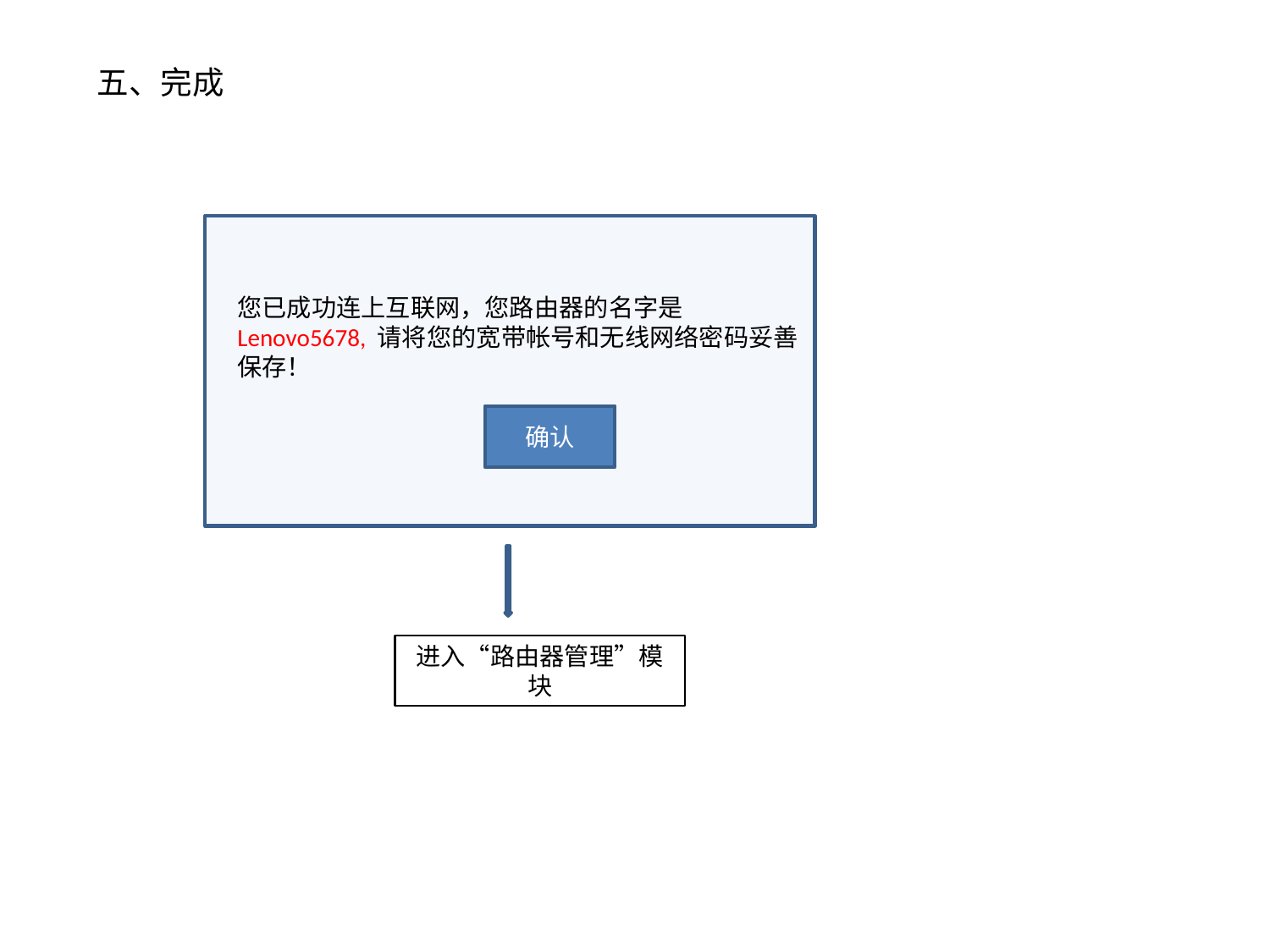

五、完成

您已成功连上互联网，您路由器的名字是Lenovo5678, 请将您的宽带帐号和无线网络密码妥善保存！
确认

进入“路由器管理”模块